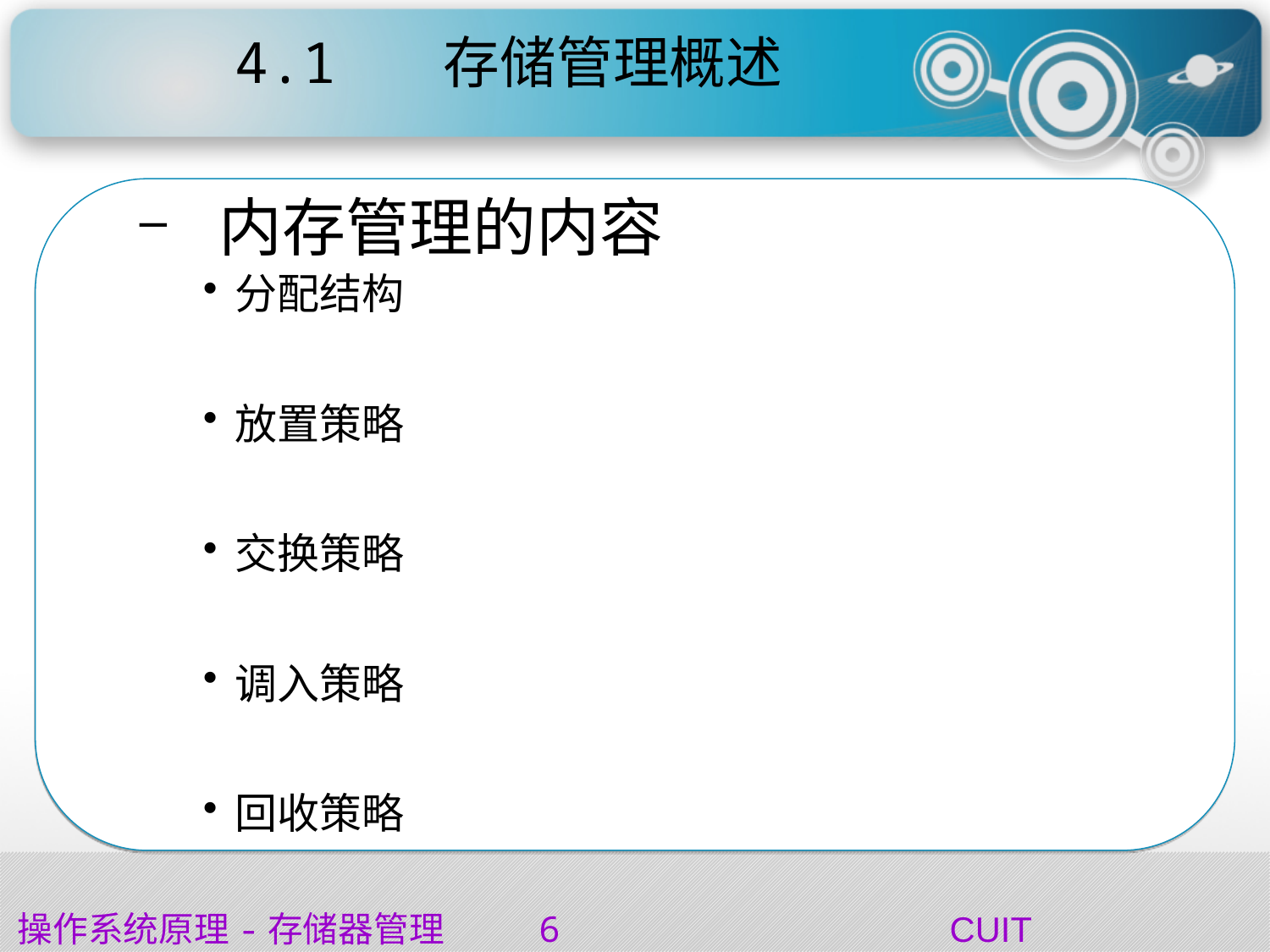

# 4.1	  存储管理概述
  内存管理的内容
分配结构

放置策略

交换策略

调入策略

回收策略